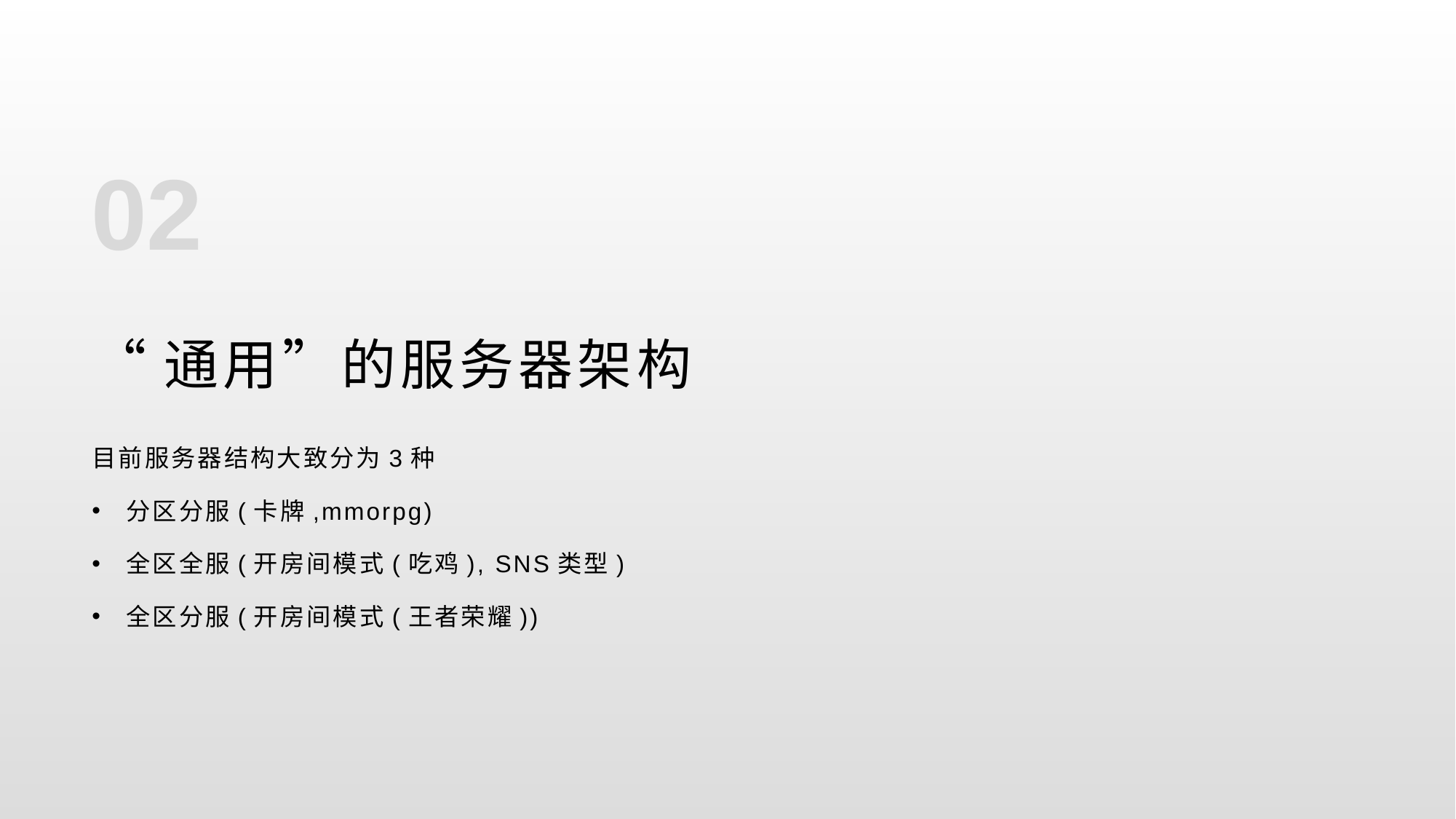

02
# “通用”的服务器架构
目前服务器结构大致分为3种
分区分服(卡牌,mmorpg)
全区全服(开房间模式(吃鸡), SNS类型)
全区分服(开房间模式(王者荣耀))